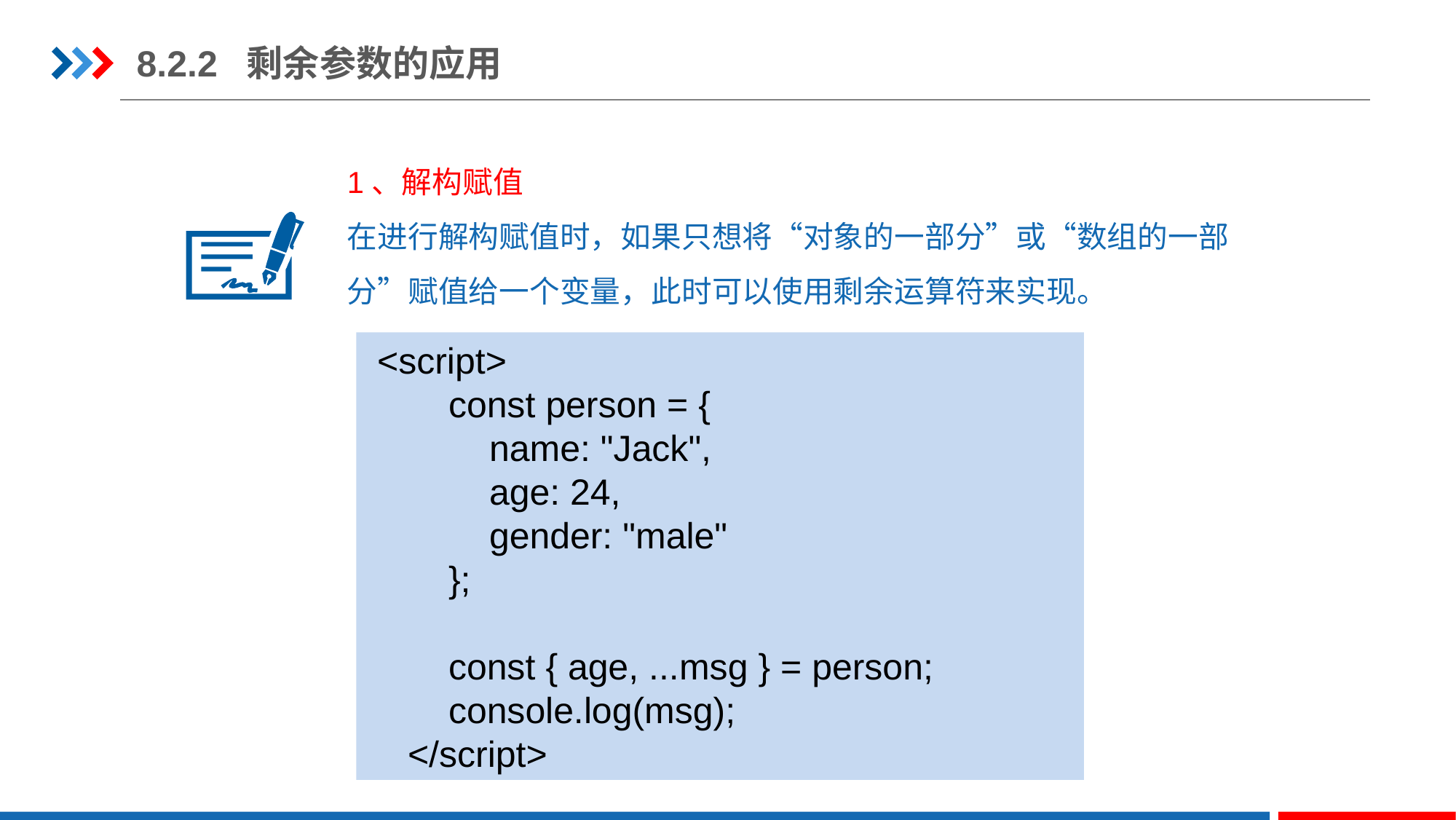

8.2.2  剩余参数的应用
1、解构赋值
在进行解构赋值时，如果只想将“对象的一部分”或“数组的一部分”赋值给一个变量，此时可以使用剩余运算符来实现。

 <script>
        const person = {
            name: "Jack",
            age: 24,
            gender: "male"
        };

        const { age, ...msg } = person;
        console.log(msg);
    </script>